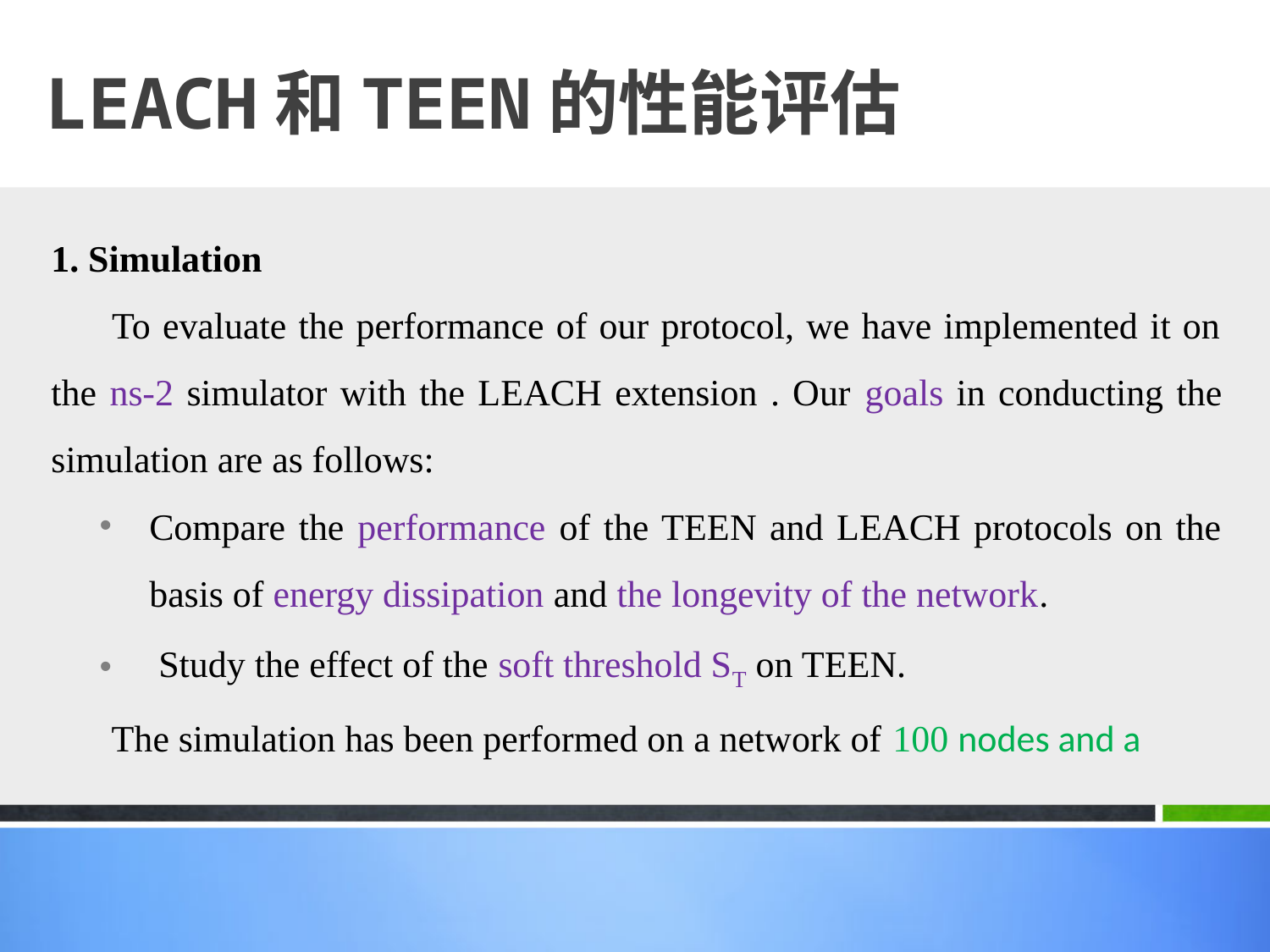

LEACH和TEEN的性能评估

1. Simulation
     To evaluate the performance of our protocol, we have implemented it on the ns-2 simulator with the LEACH extension . Our goals in conducting the simulation are as follows:
Compare the performance of the TEEN and LEACH protocols on the basis of energy dissipation and the longevity of the network.
 Study the effect of the soft threshold ST on TEEN.
The simulation has been performed on a network of 100 nodes and a